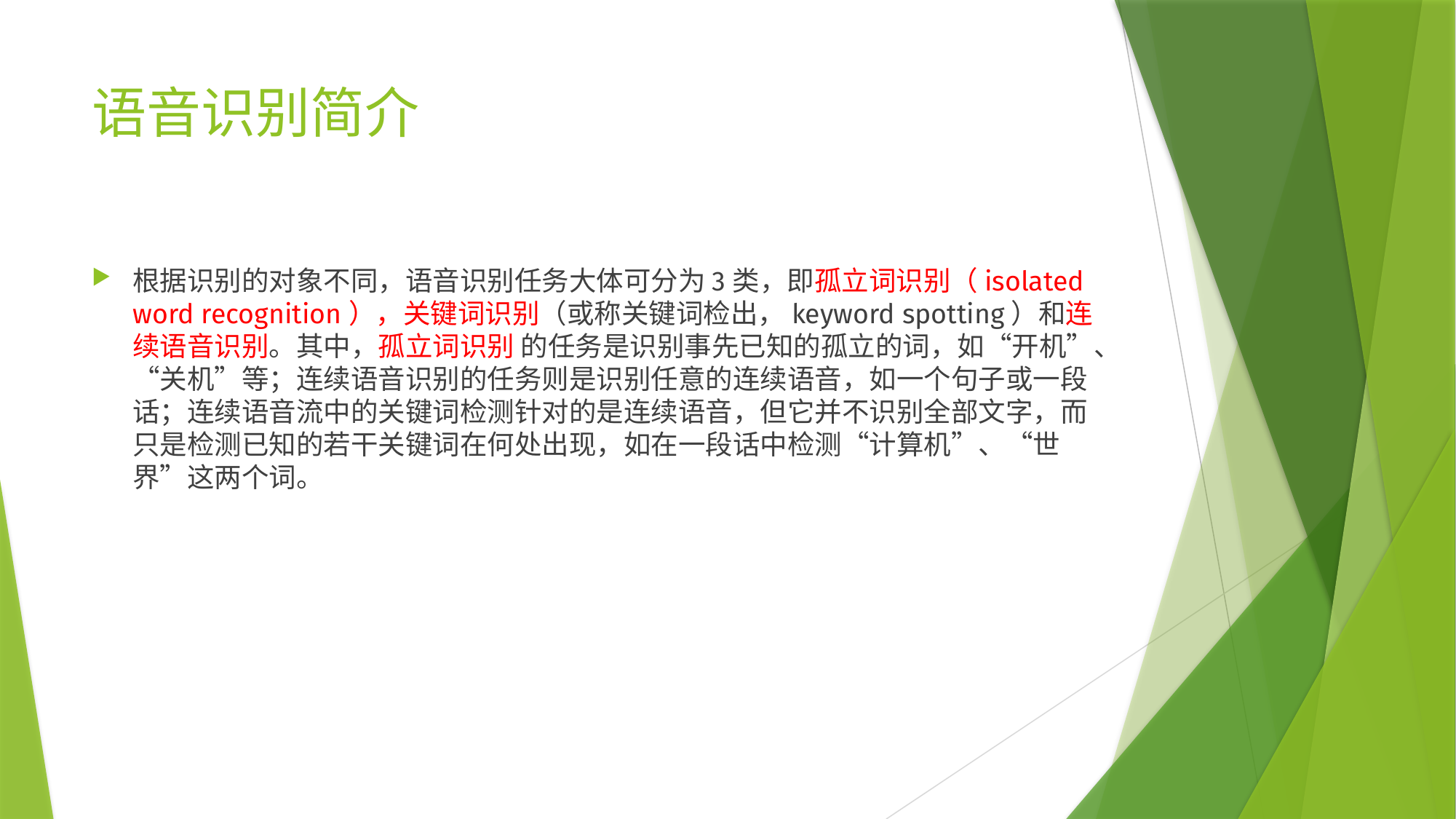

# 语音识别简介
根据识别的对象不同，语音识别任务大体可分为3类，即孤立词识别（isolated word recognition），关键词识别（或称关键词检出，keyword spotting）和连续语音识别。其中，孤立词识别 的任务是识别事先已知的孤立的词，如“开机”、“关机”等；连续语音识别的任务则是识别任意的连续语音，如一个句子或一段话；连续语音流中的关键词检测针对的是连续语音，但它并不识别全部文字，而只是检测已知的若干关键词在何处出现，如在一段话中检测“计算机”、“世界”这两个词。